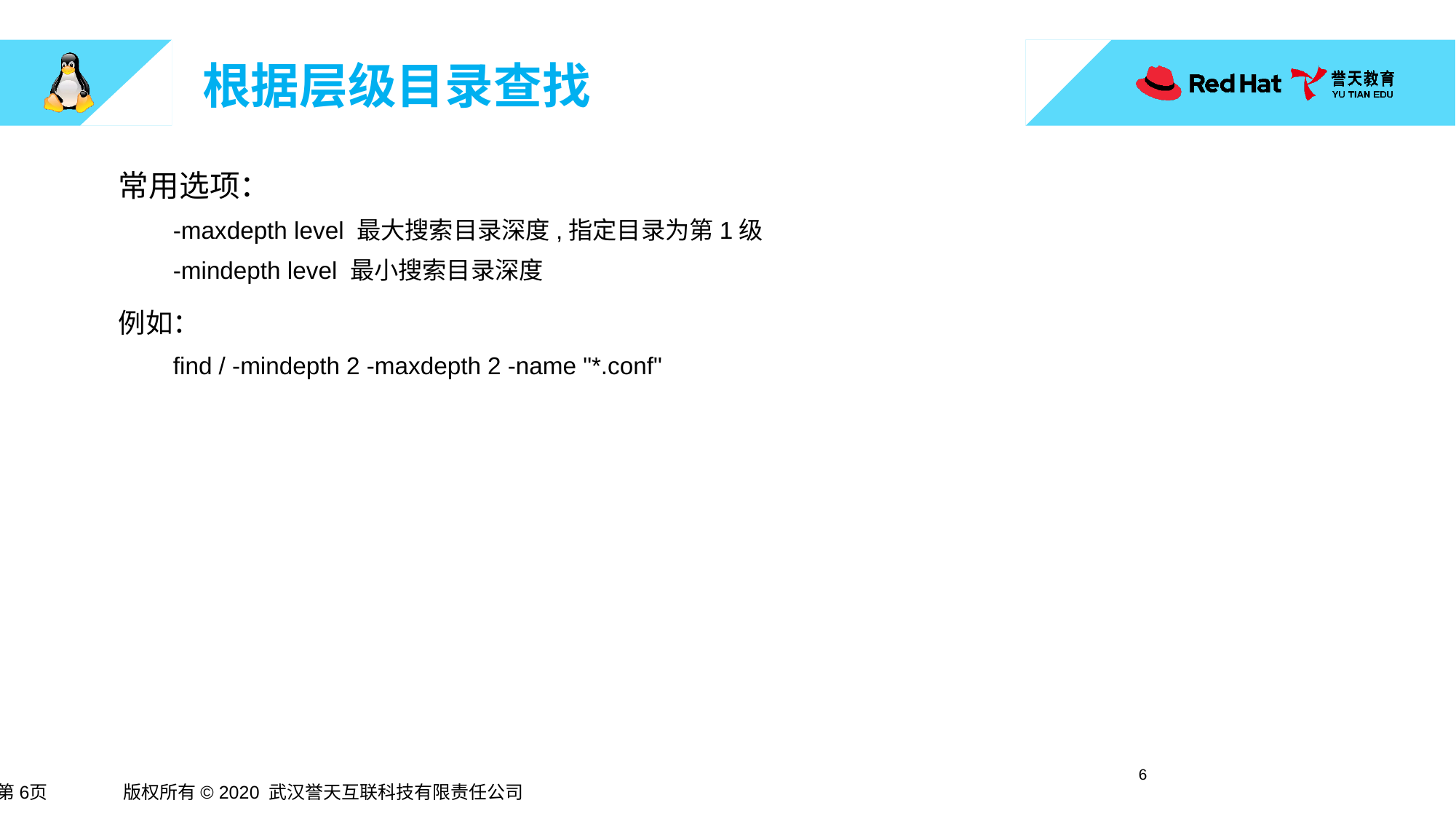

# 根据层级目录查找
常用选项：
-maxdepth level 最大搜索目录深度,指定目录为第1级
-mindepth level 最小搜索目录深度
例如：
find / -mindepth 2 -maxdepth 2 -name "*.conf"
6